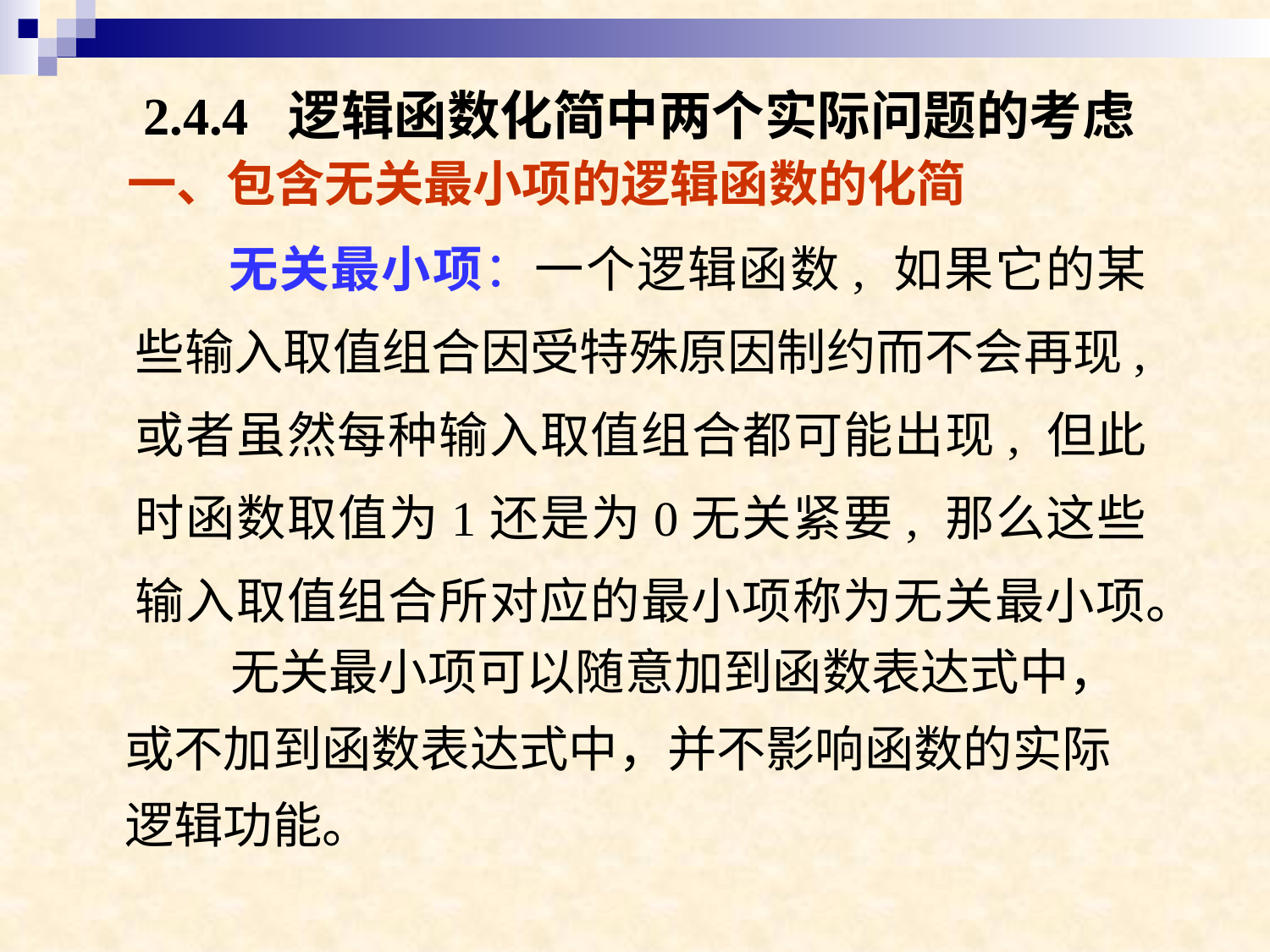

2.4.4  逻辑函数化简中两个实际问题的考虑
一、包含无关最小项的逻辑函数的化简
无关最小项：一个逻辑函数, 如果它的某些输入取值组合因受特殊原因制约而不会再现, 或者虽然每种输入取值组合都可能出现, 但此时函数取值为1还是为0无关紧要, 那么这些输入取值组合所对应的最小项称为无关最小项。
无关最小项可以随意加到函数表达式中，或不加到函数表达式中，并不影响函数的实际逻辑功能。